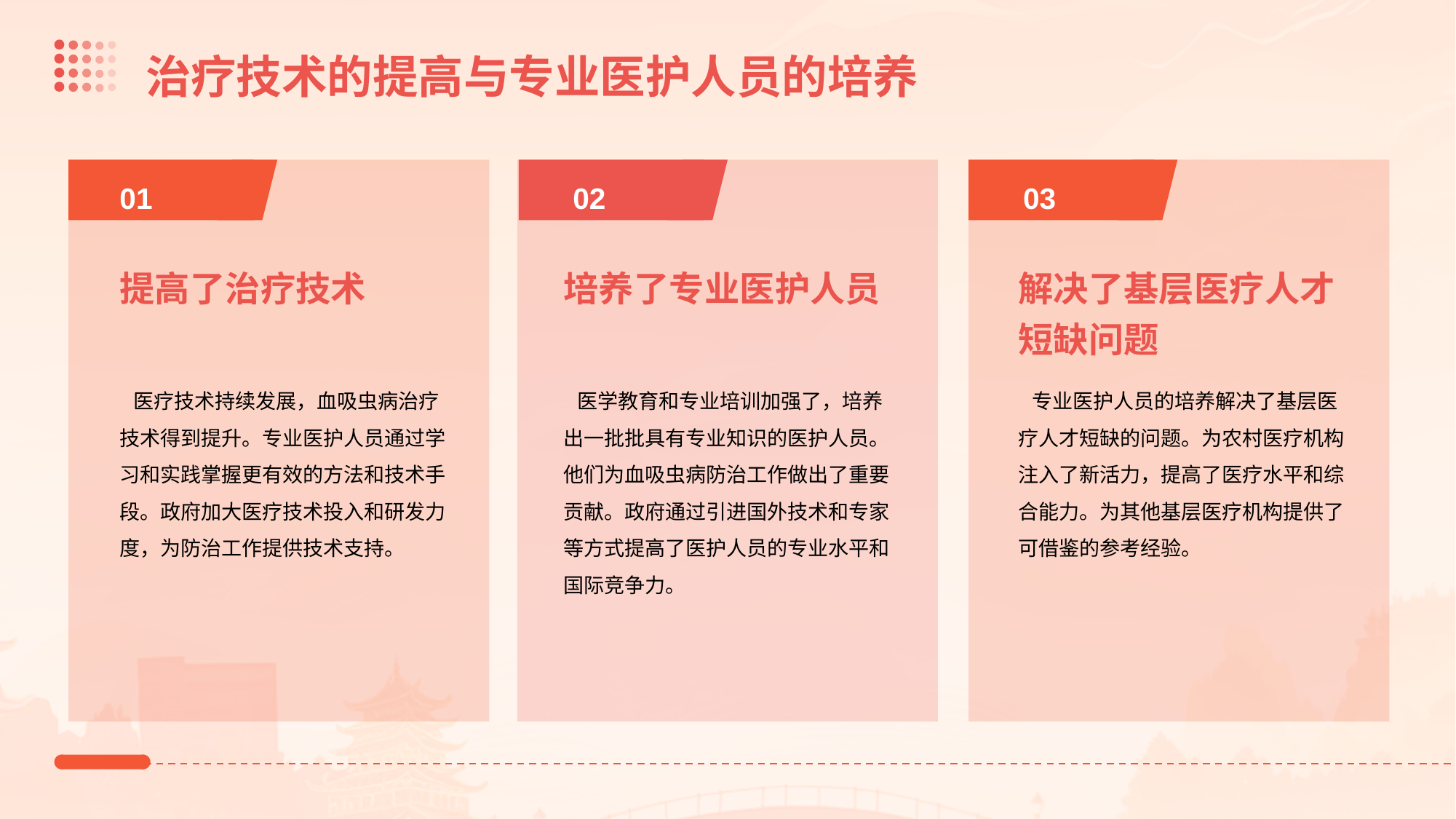

要点三
治疗技术的提高与专业医护人员的培养

01
02
03

提高了治疗技术
培养了专业医护人员
解决了基层医疗人才短缺问题
  医疗技术持续发展，血吸虫病治疗技术得到提升。专业医护人员通过学习和实践掌握更有效的方法和技术手段。政府加大医疗技术投入和研发力度，为防治工作提供技术支持。
  医学教育和专业培训加强了，培养出一批批具有专业知识的医护人员。他们为血吸虫病防治工作做出了重要贡献。政府通过引进国外技术和专家等方式提高了医护人员的专业水平和国际竞争力。
  专业医护人员的培养解决了基层医疗人才短缺的问题。为农村医疗机构注入了新活力，提高了医疗水平和综合能力。为其他基层医疗机构提供了可借鉴的参考经验。